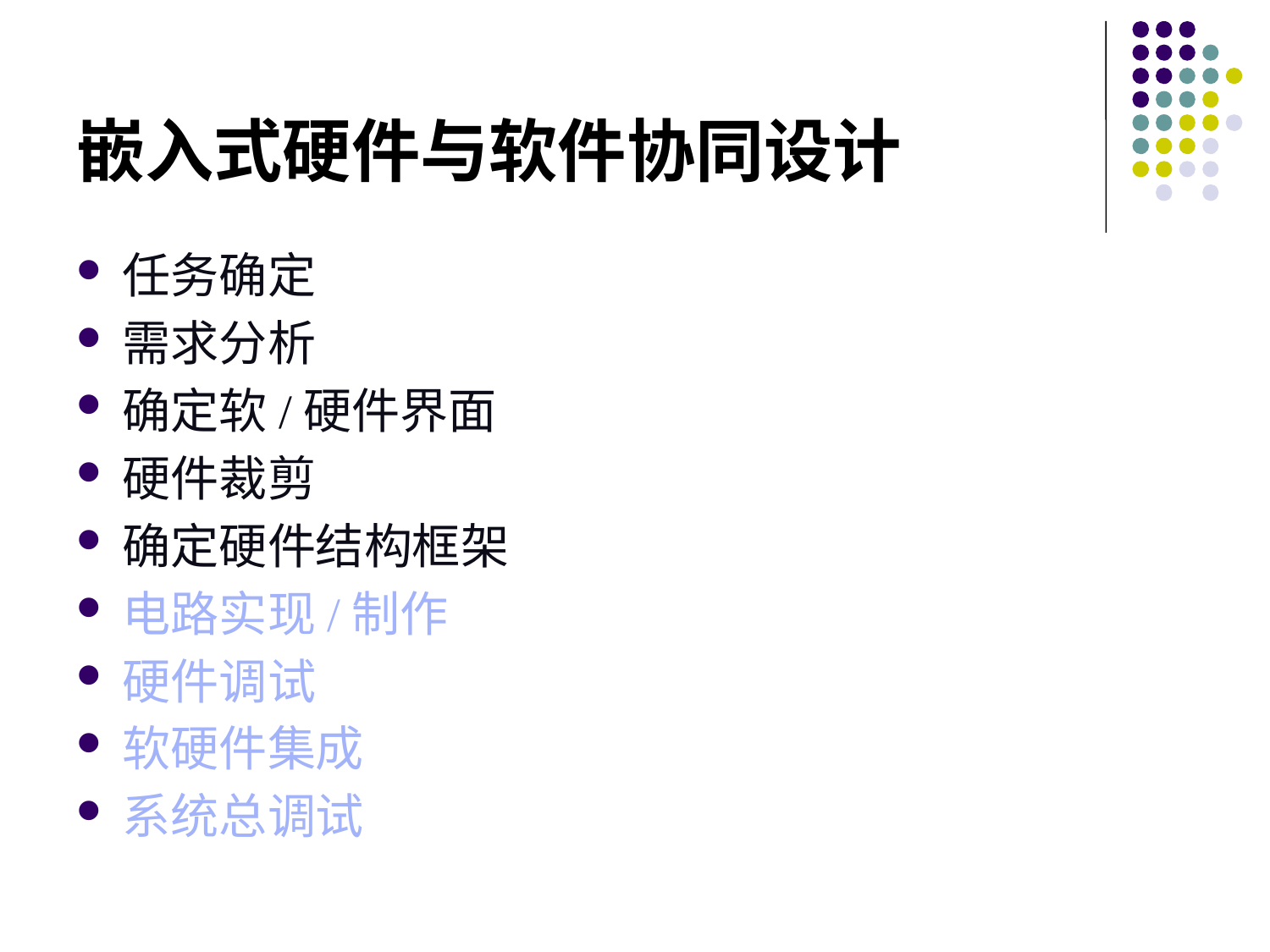

# 嵌入式硬件与软件协同设计
任务确定
需求分析
确定软/硬件界面
硬件裁剪
确定硬件结构框架
电路实现/制作
硬件调试
软硬件集成
系统总调试